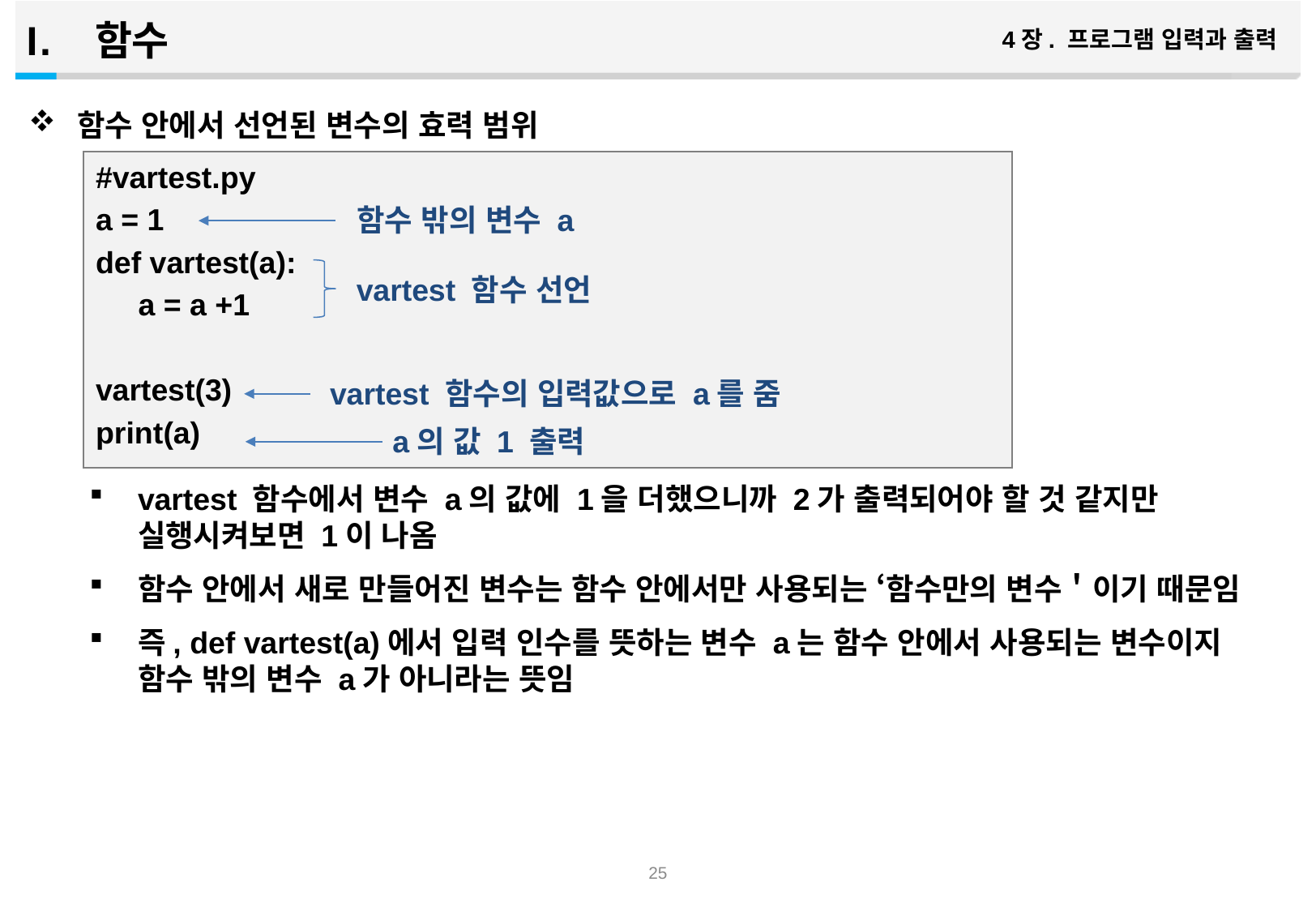

함수
4장. 프로그램 입력과 출력
함수 안에서 선언된 변수의 효력 범위

vartest 함수에서 변수 a의 값에 1을 더했으니까 2가 출력되어야 할 것 같지만          실행시켜보면 1이 나옴
함수 안에서 새로 만들어진 변수는 함수 안에서만 사용되는 ‘함수만의 변수＇이기 때문임
즉, def vartest(a)에서 입력 인수를 뜻하는 변수 a는 함수 안에서 사용되는 변수이지  함수 밖의 변수 a가 아니라는 뜻임

#vartest.py
a = 1
def vartest(a):
     a = a +1

vartest(3)
print(a)

함수 밖의 변수 a

vartest 함수 선언
vartest 함수의 입력값으로 a를 줌
a의 값 1 출력
25